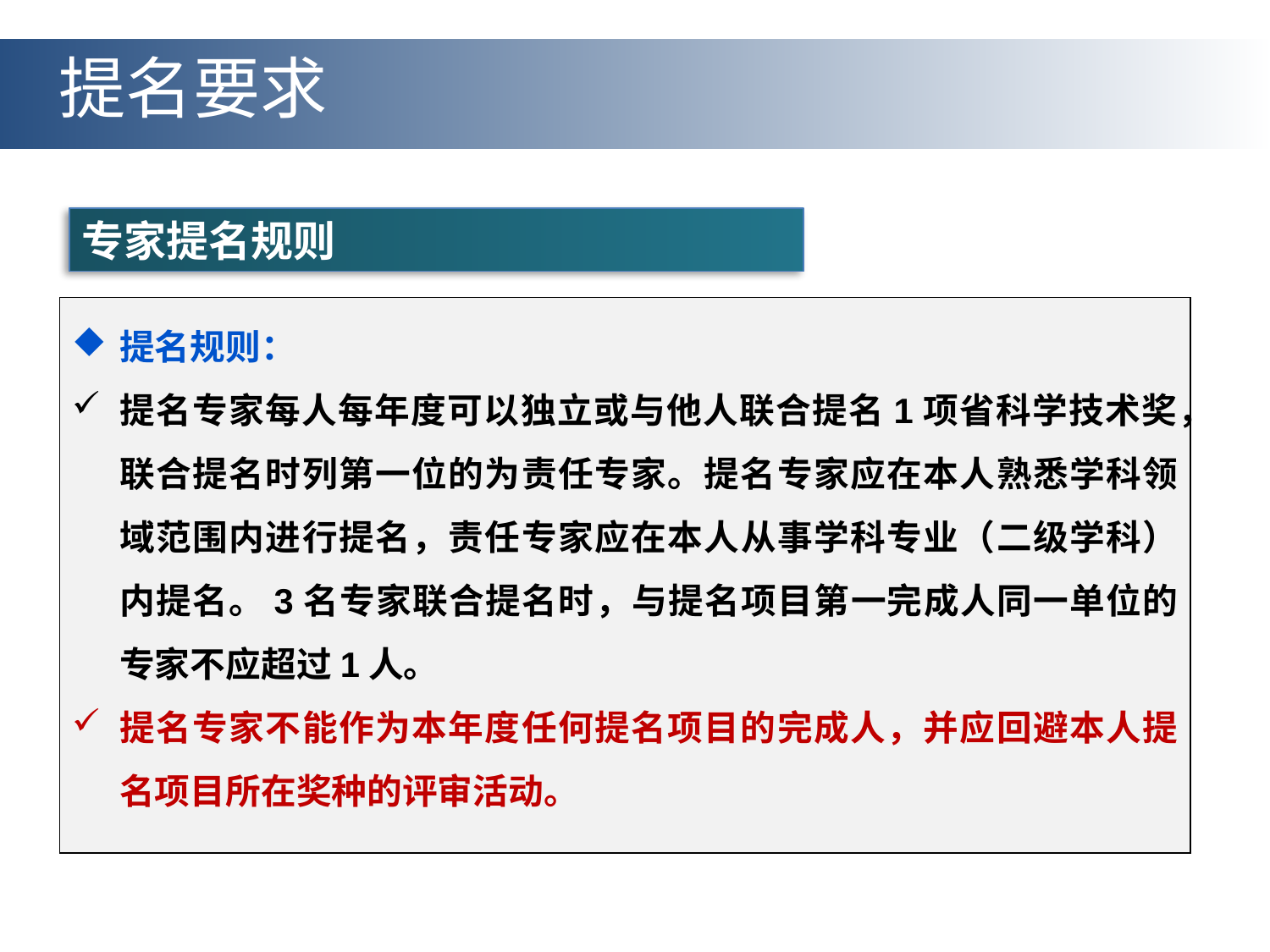

提名要求
专家提名规则
提名规则：
提名专家每人每年度可以独立或与他人联合提名1项省科学技术奖，联合提名时列第一位的为责任专家。提名专家应在本人熟悉学科领域范围内进行提名，责任专家应在本人从事学科专业（二级学科）内提名。3名专家联合提名时，与提名项目第一完成人同一单位的专家不应超过1人。
提名专家不能作为本年度任何提名项目的完成人，并应回避本人提名项目所在奖种的评审活动。